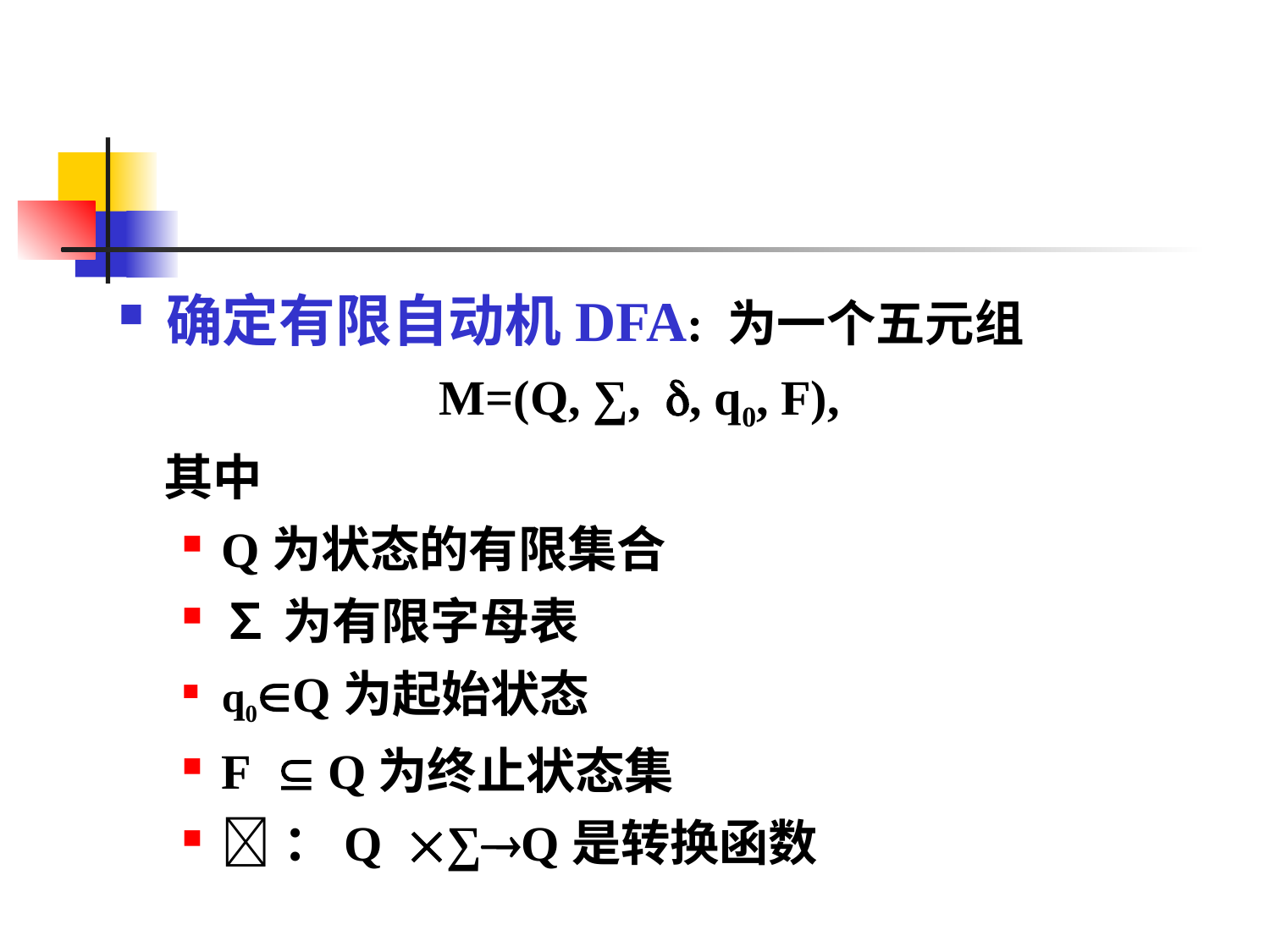

#
确定有限自动机DFA: 为一个五元组
M=(Q, ∑, δ, q0, F),
   其中
Q为状态的有限集合
∑为有限字母表
q0∈Q为起始状态
F ⊆ Q为终止状态集
δ：Q ×∑→Q是转换函数